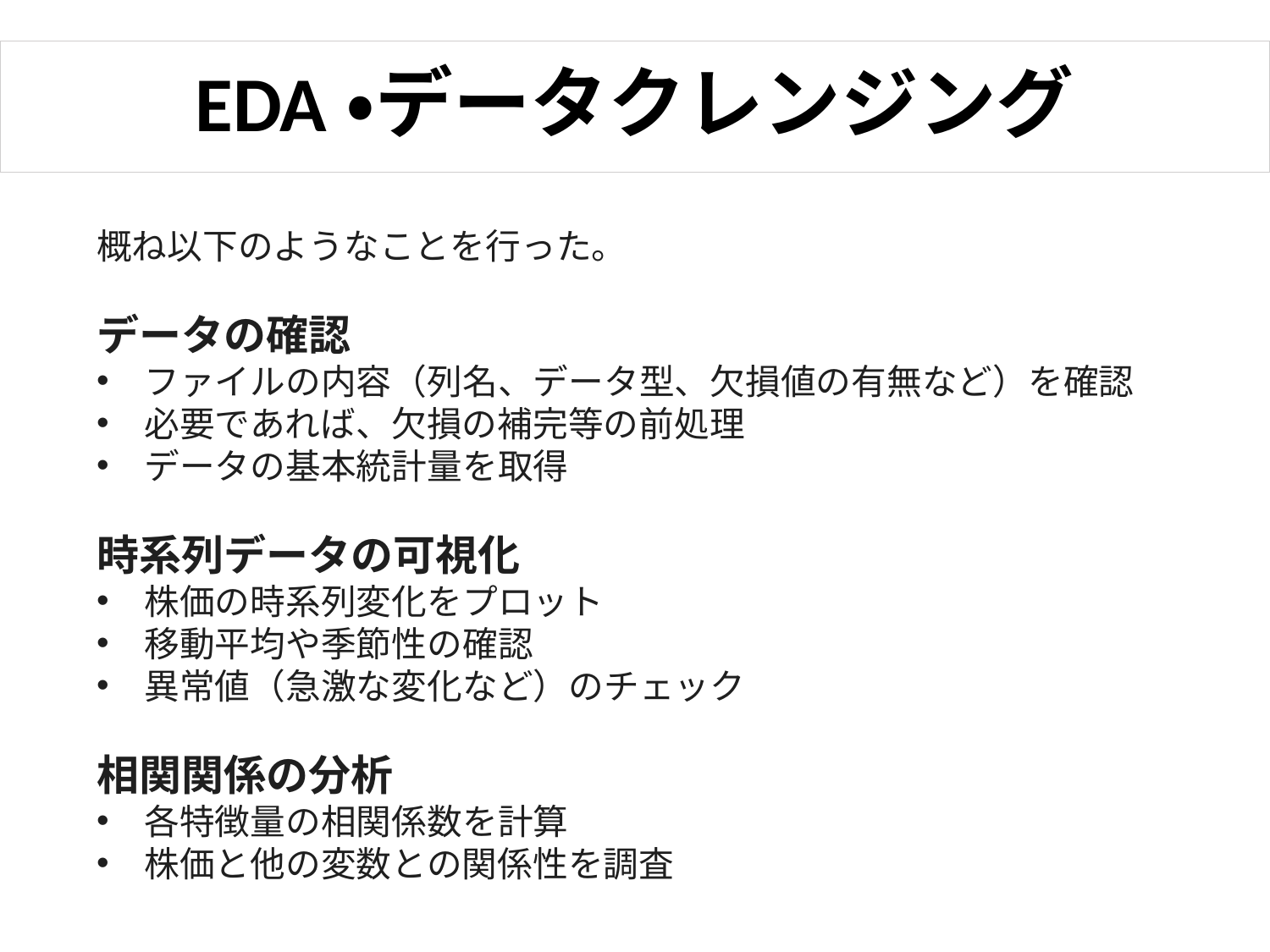

# EDA・データクレンジング
概ね以下のようなことを行った。

データの確認
ファイルの内容（列名、データ型、欠損値の有無など）を確認
必要であれば、欠損の補完等の前処理
データの基本統計量を取得

時系列データの可視化
株価の時系列変化をプロット
移動平均や季節性の確認
異常値（急激な変化など）のチェック

相関関係の分析
各特徴量の相関係数を計算
株価と他の変数との関係性を調査